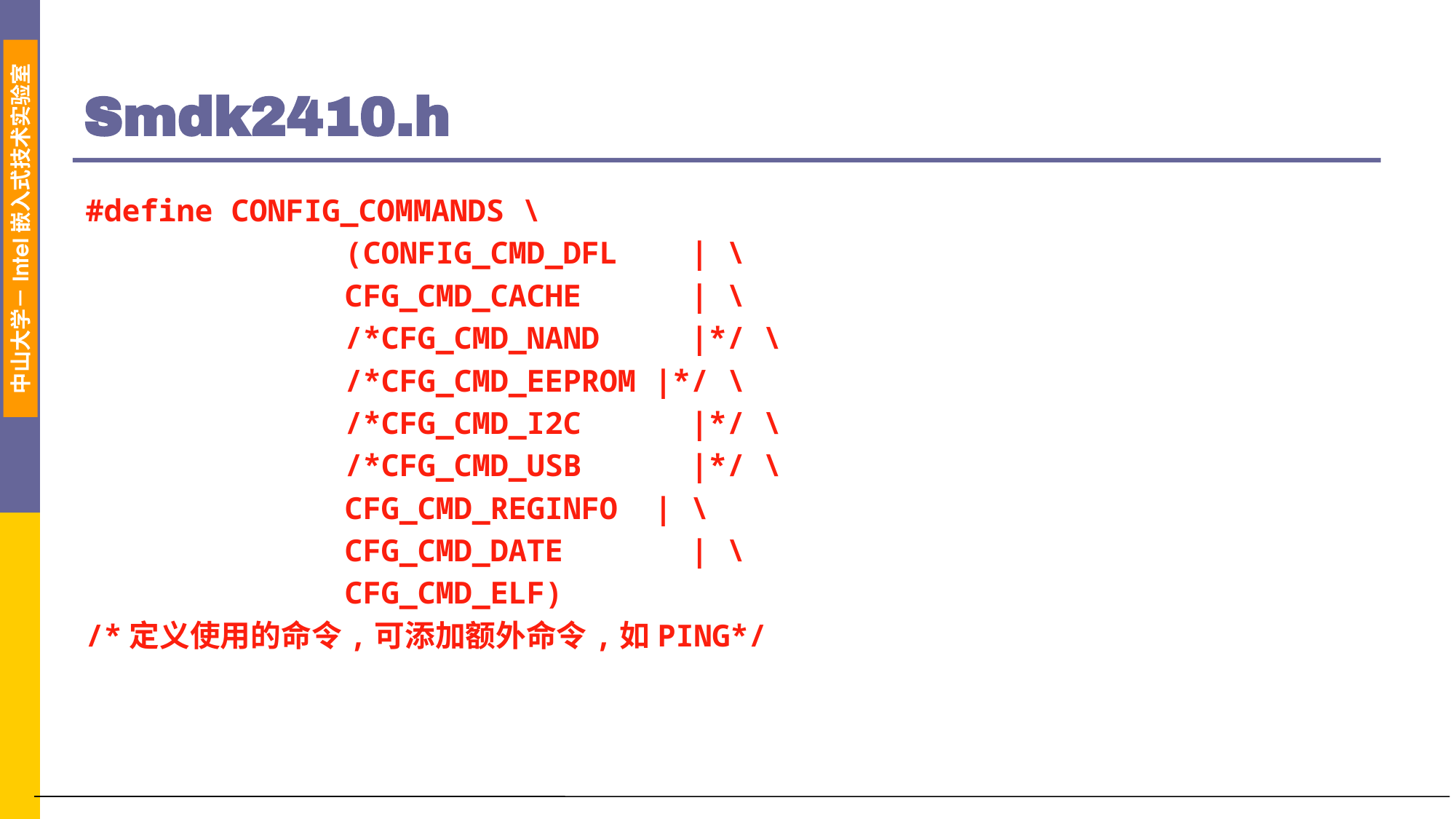

# Smdk2410.h
#define CONFIG_COMMANDS \
			(CONFIG_CMD_DFL	 | \
			CFG_CMD_CACHE	 | \
			/*CFG_CMD_NAND	 |*/ \
			/*CFG_CMD_EEPROM |*/ \
			/*CFG_CMD_I2C	 |*/ \
			/*CFG_CMD_USB	 |*/ \
			CFG_CMD_REGINFO  | \
			CFG_CMD_DATE	 | \
			CFG_CMD_ELF)
/*定义使用的命令,可添加额外命令,如PING*/